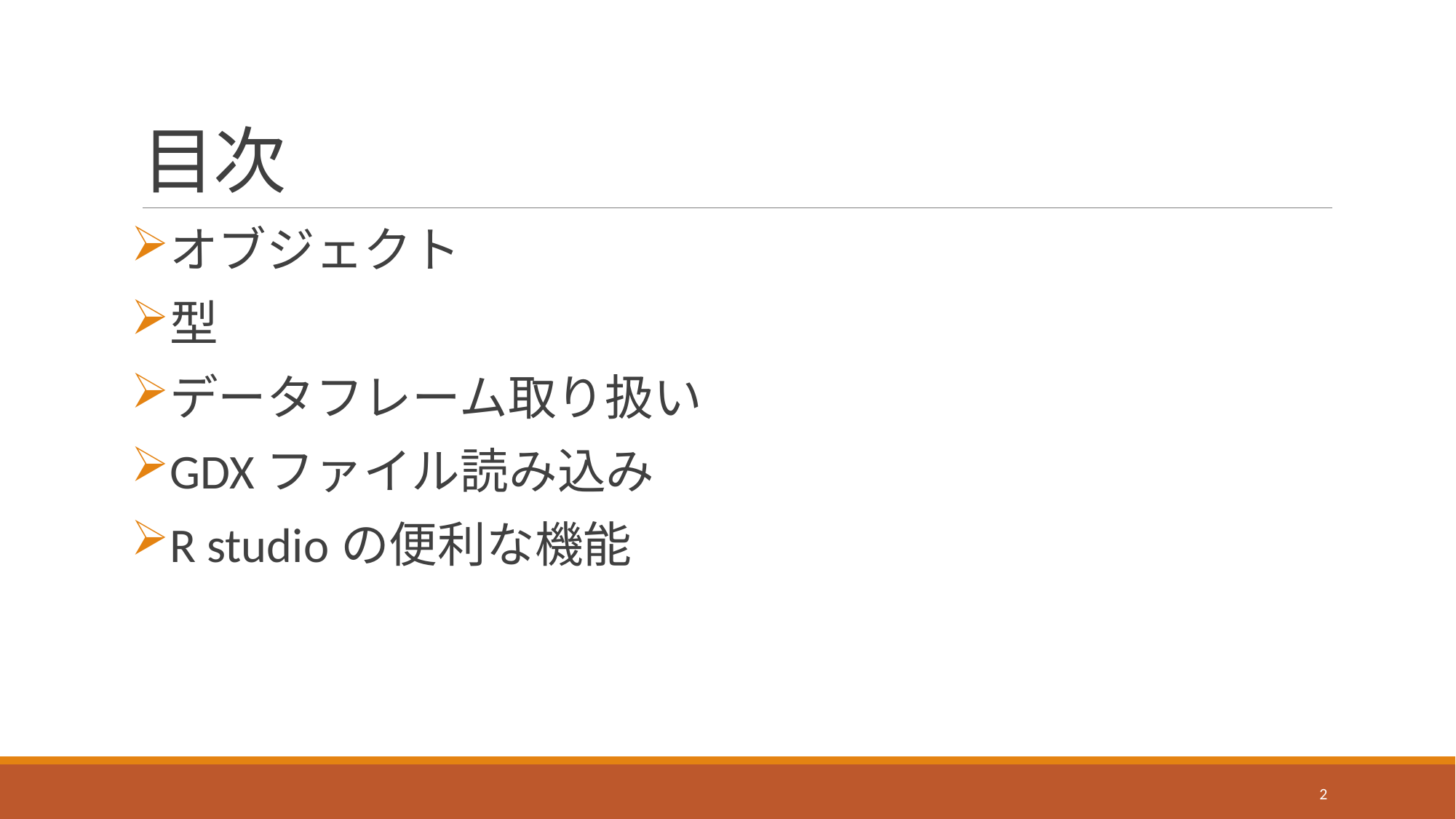

# 目次
オブジェクト
型
データフレーム取り扱い
GDXファイル読み込み
R studioの便利な機能

2